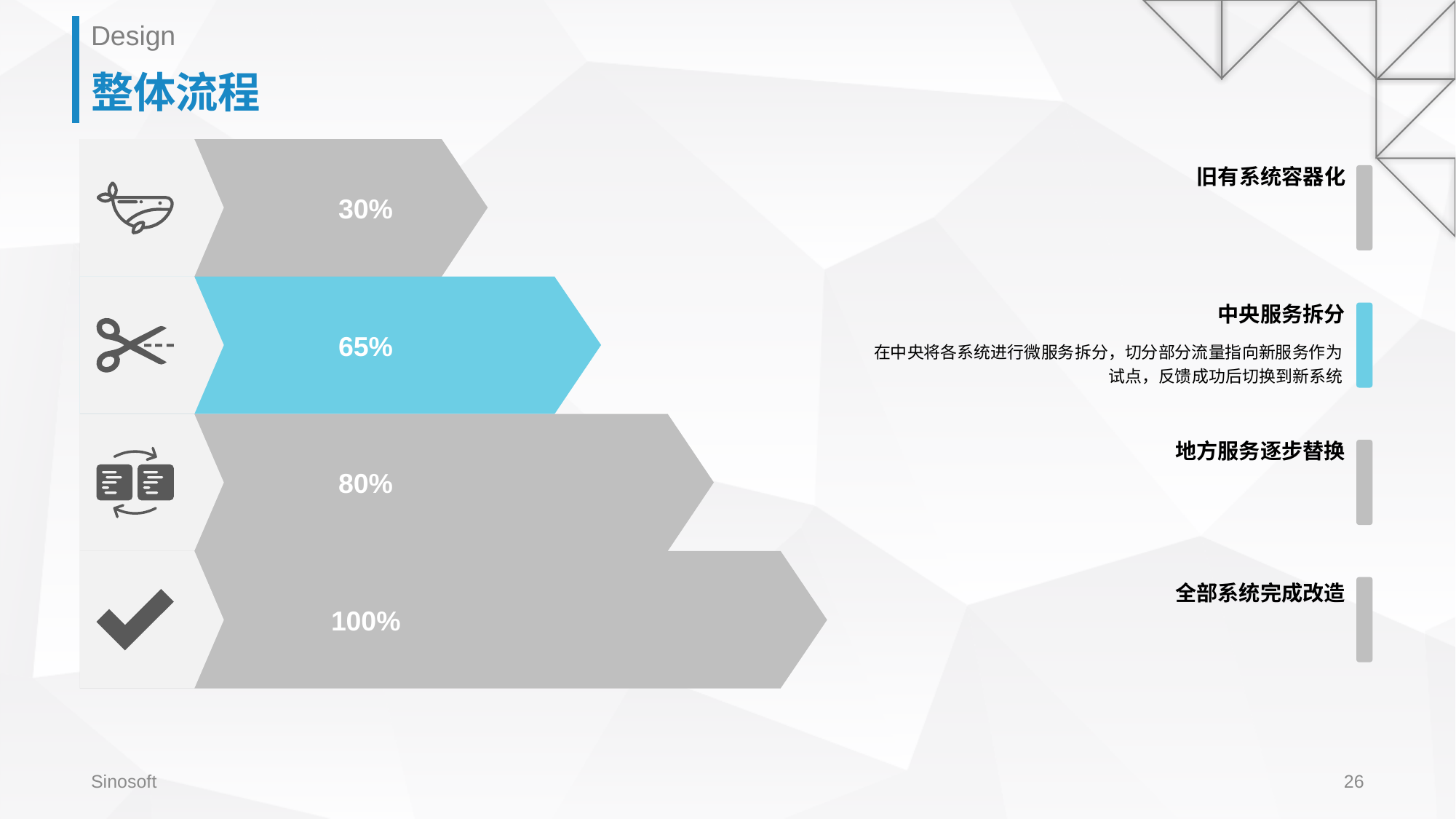

Design
# 整体流程

旧有系统容器化

30%

中央服务拆分
在中央将各系统进行微服务拆分，切分部分流量指向新服务作为试点，反馈成功后切换到新系统
65%

地方服务逐步替换
80%

全部系统完成改造
100%

Sinosoft
26